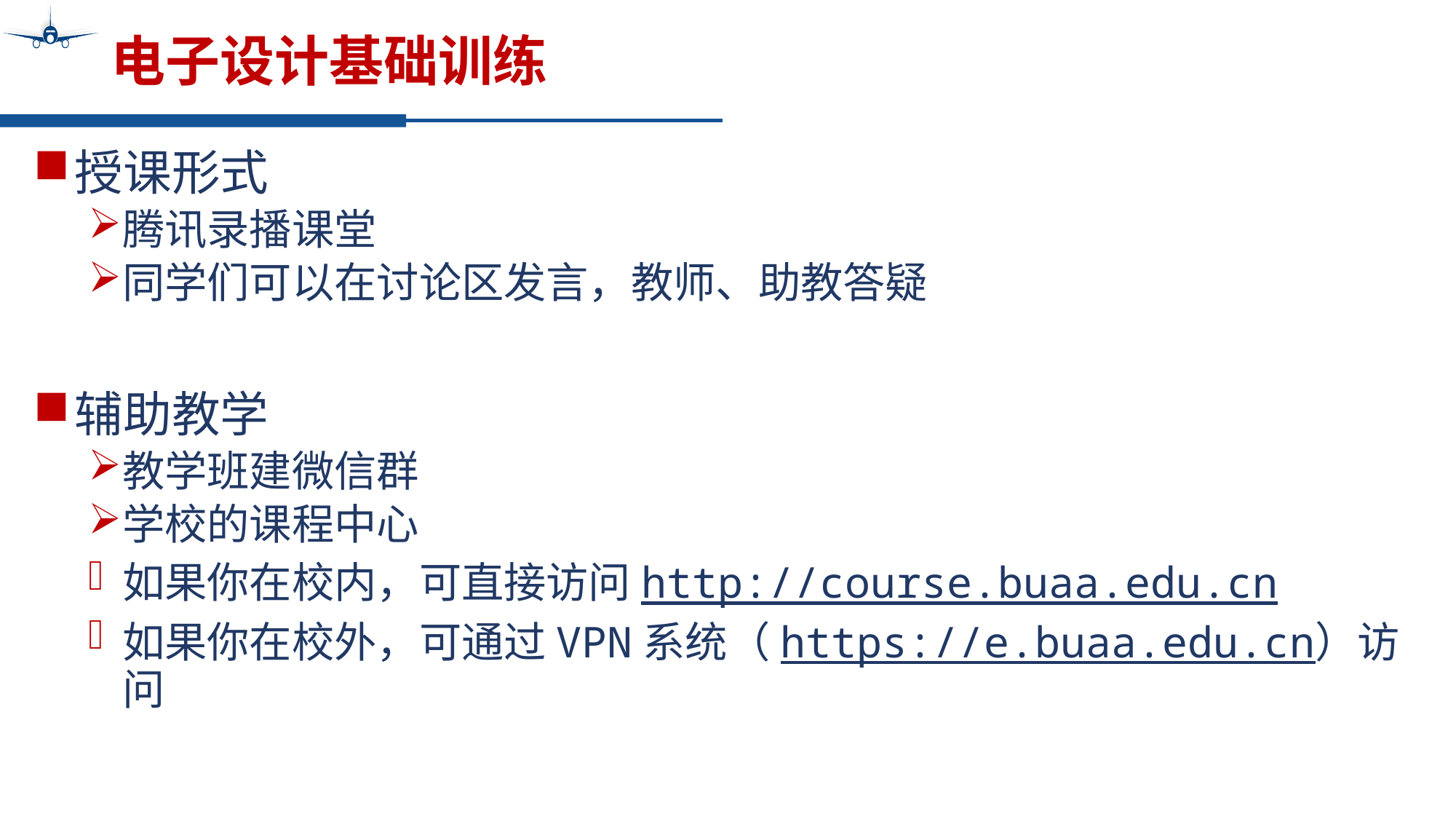

# 电子设计基础训练
授课形式
腾讯录播课堂
同学们可以在讨论区发言，教师、助教答疑

辅助教学
教学班建微信群
学校的课程中心
如果你在校内，可直接访问http://course.buaa.edu.cn
如果你在校外，可通过VPN系统（https://e.buaa.edu.cn）访问